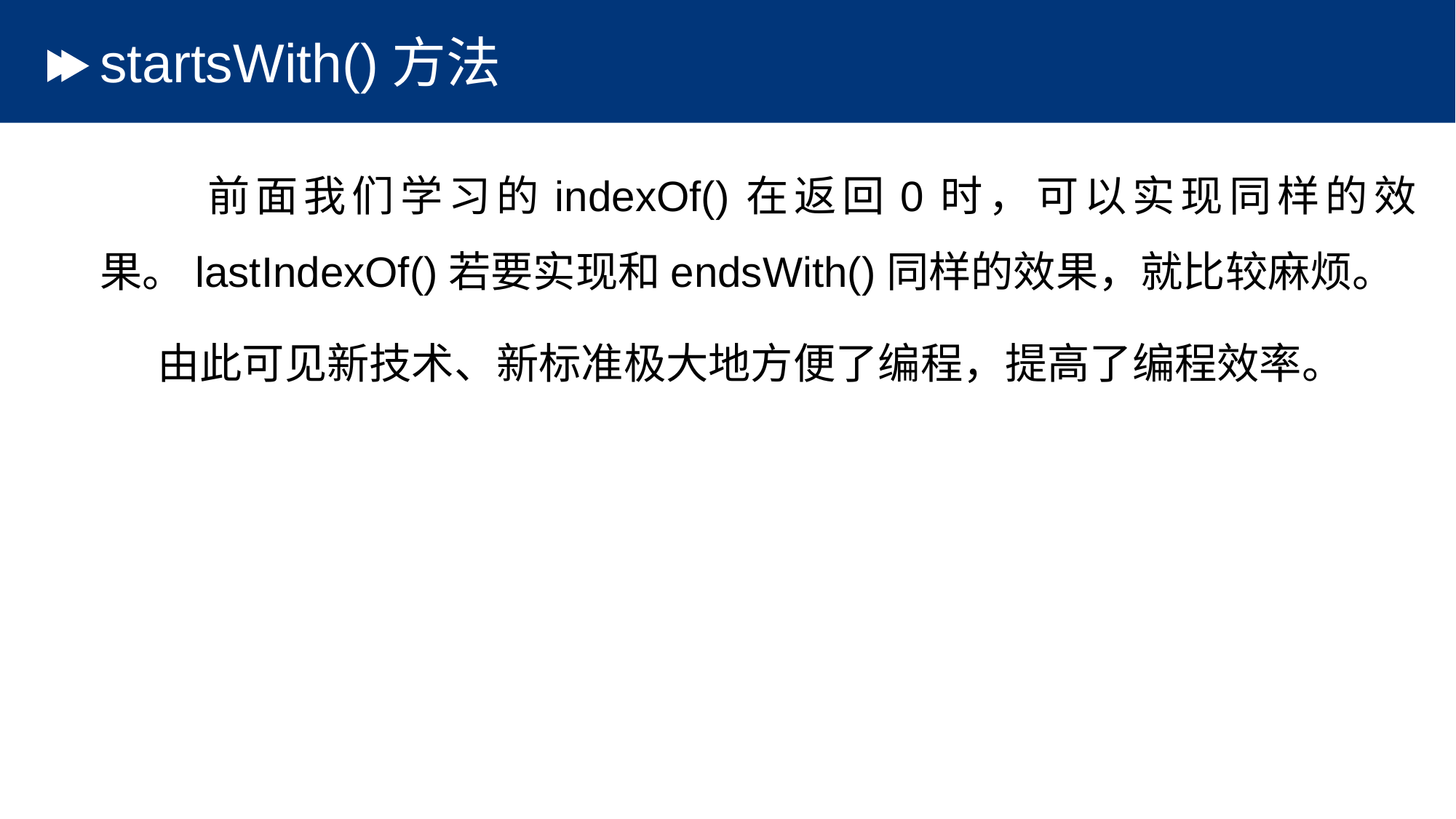

# startsWith()方法
      前面我们学习的indexOf()在返回0时，可以实现同样的效果。lastIndexOf()若要实现和endsWith()同样的效果，就比较麻烦。
     由此可见新技术、新标准极大地方便了编程，提高了编程效率。